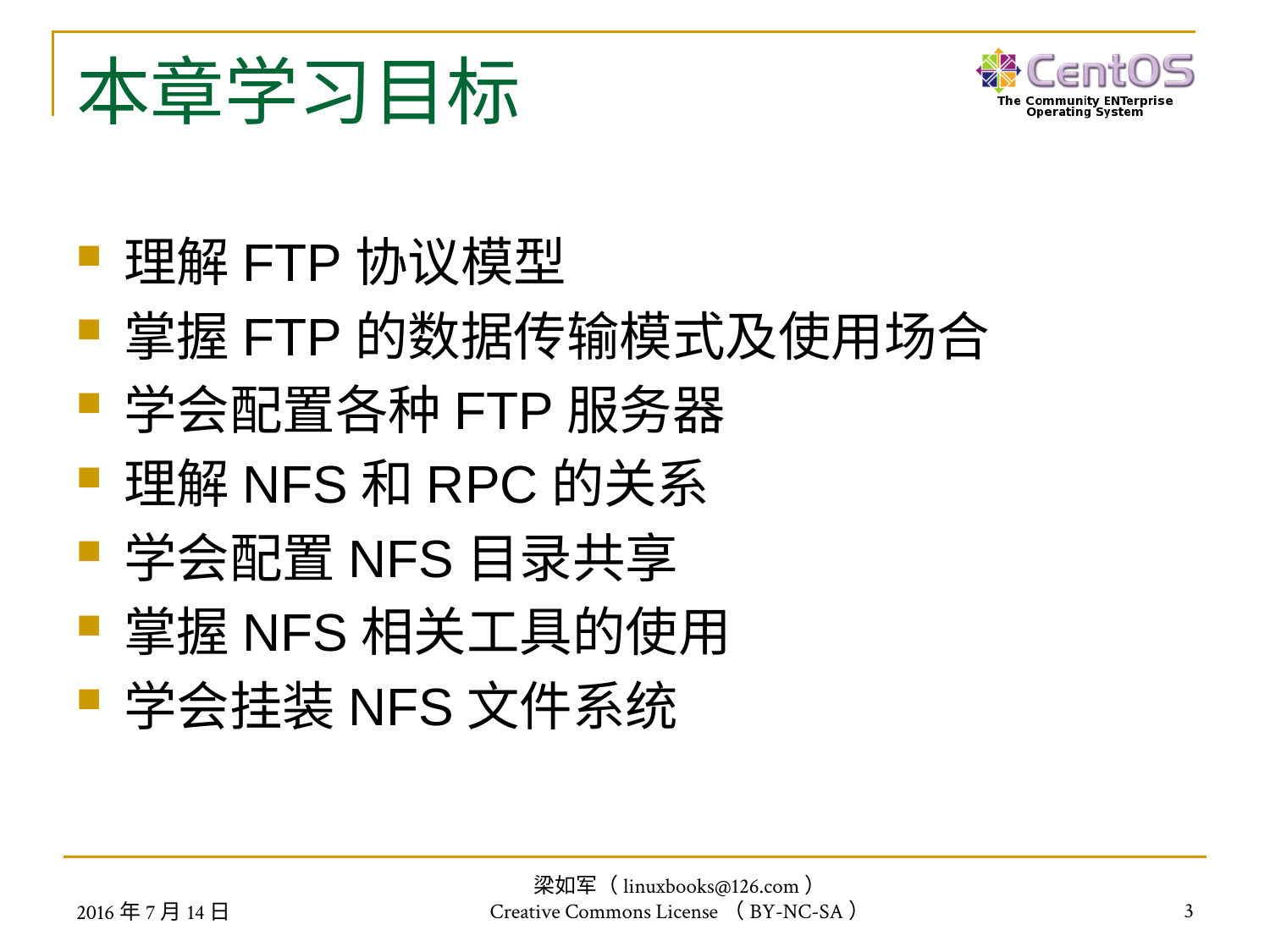

# 本章学习目标
理解FTP协议模型
掌握FTP的数据传输模式及使用场合
学会配置各种FTP服务器
理解NFS和RPC的关系
学会配置NFS目录共享
掌握NFS相关工具的使用
学会挂装NFS文件系统
梁如军（linuxbooks@126.com）
Creative Commons License（BY-NC-SA）
2016年7月14日
3